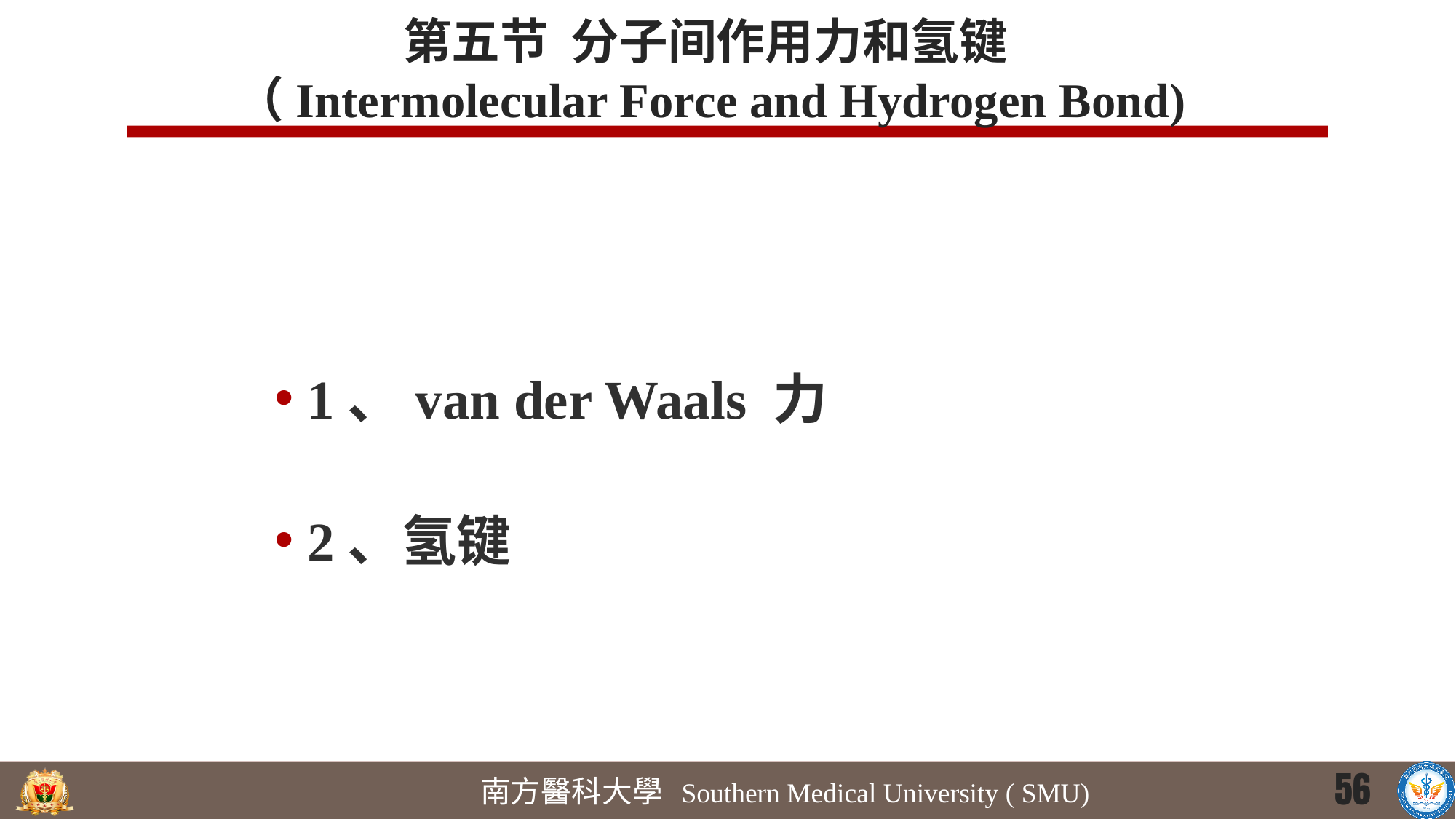

# 第五节  分子间作用力和氢键 （Intermolecular Force and Hydrogen Bond)
1、van der Waals 力
2、氢键
56